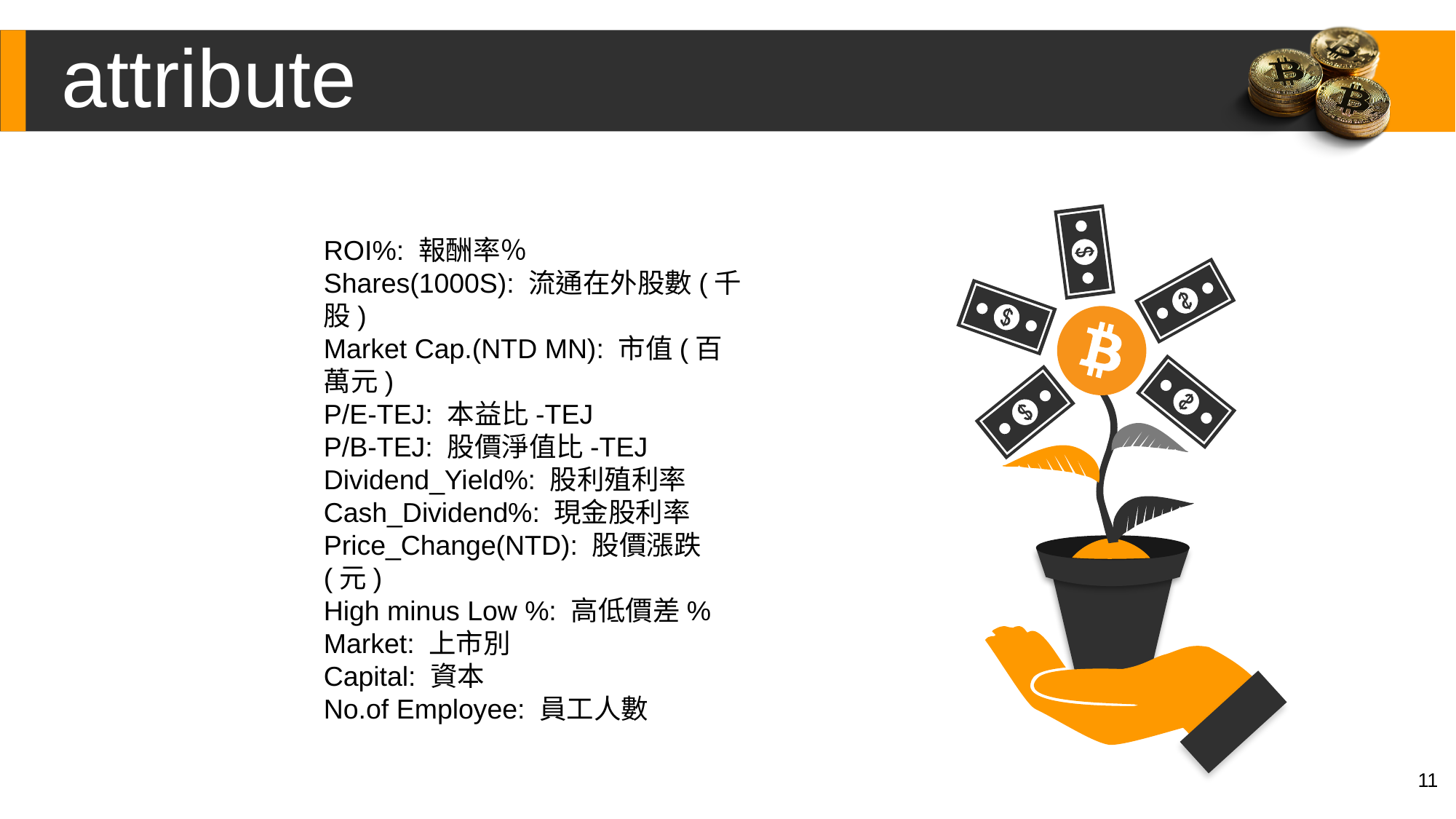

attribute

ROI%: 報酬率％
Shares(1000S): 流通在外股數(千股)
Market Cap.(NTD MN): 市值(百萬元)
P/E-TEJ: 本益比-TEJ
P/B-TEJ: 股價淨值比-TEJ
Dividend_Yield%: 股利殖利率
Cash_Dividend%: 現金股利率
Price_Change(NTD): 股價漲跌(元)
High minus Low %: 高低價差%
Market: 上市別
Capital: 資本
No.of Employee: 員工人數

11